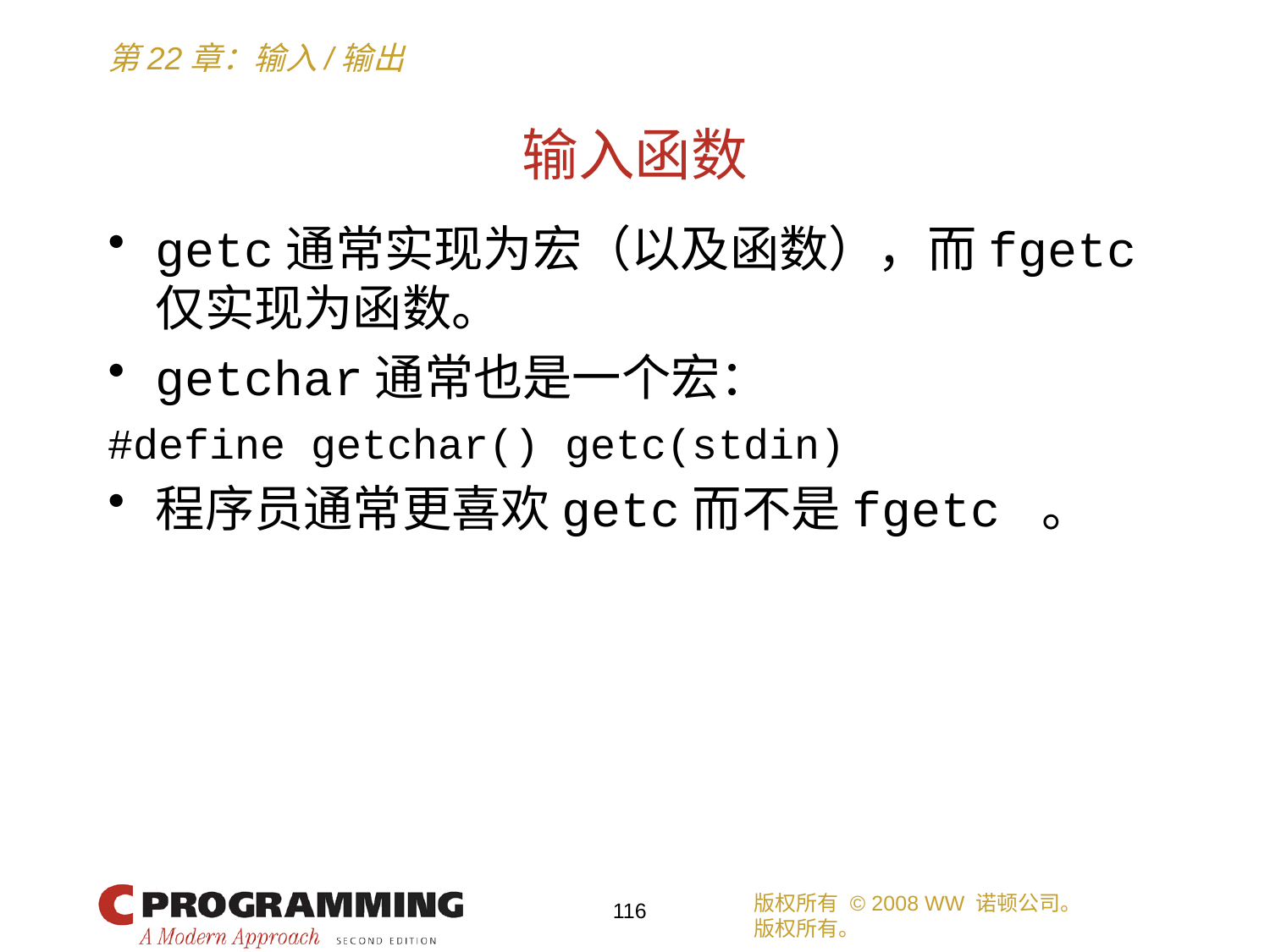

# 输入函数
getc通常实现为宏（以及函数），而fgetc仅实现为函数。
getchar通常也是一个宏：
#define getchar() getc(stdin)
程序员通常更喜欢getc而不是fgetc 。

版权所有 © 2008 WW 诺顿公司。
版权所有。
116